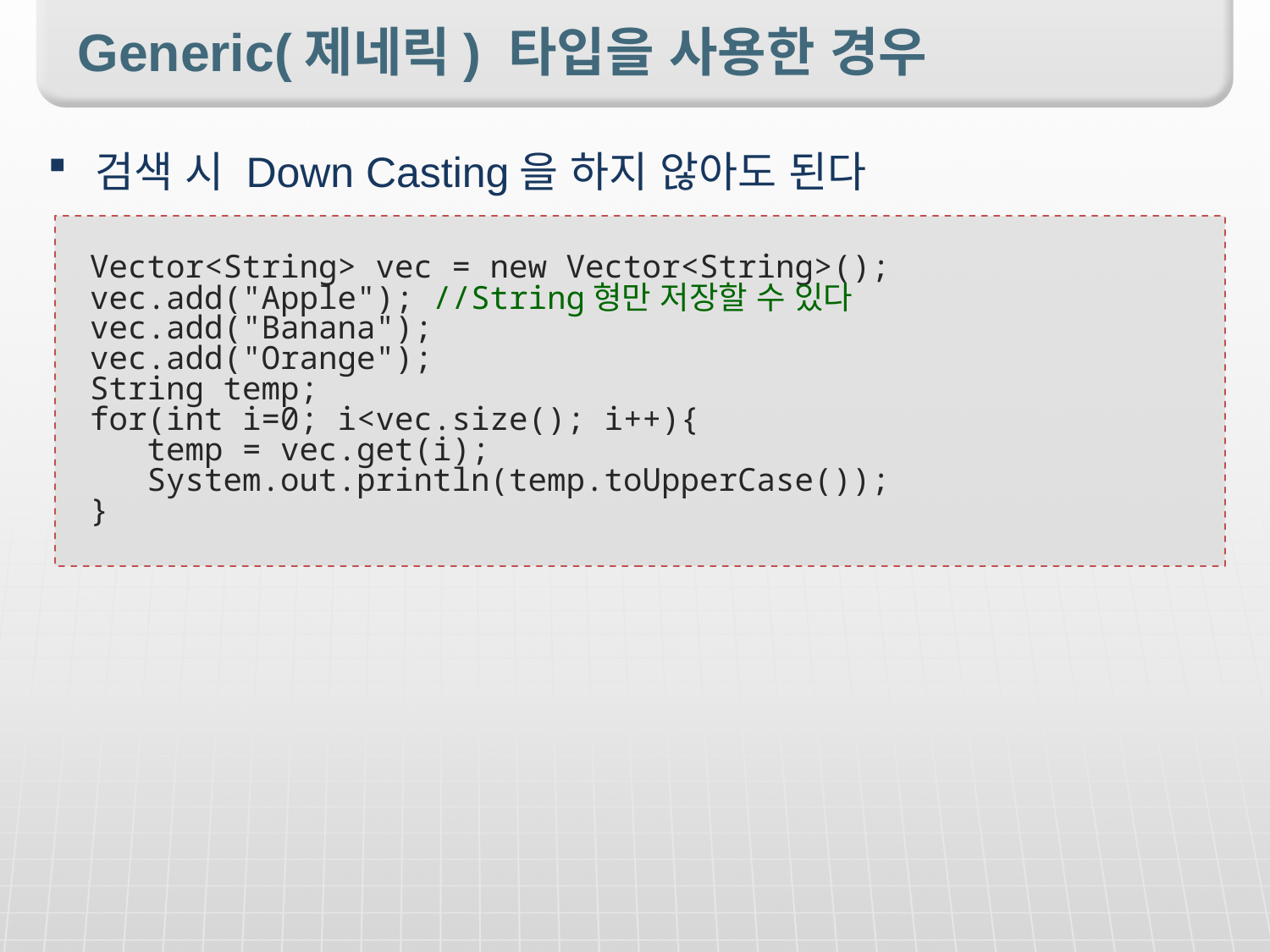

# Generic(제네릭) 타입을 사용한 경우
검색 시 Down Casting을 하지 않아도 된다
Vector<String> vec = new Vector<String>();
vec.add("Apple"); //String형만 저장할 수 있다
vec.add("Banana");
vec.add("Orange");
String temp;
for(int i=0; i<vec.size(); i++){
   temp = vec.get(i);
   System.out.println(temp.toUpperCase());
}